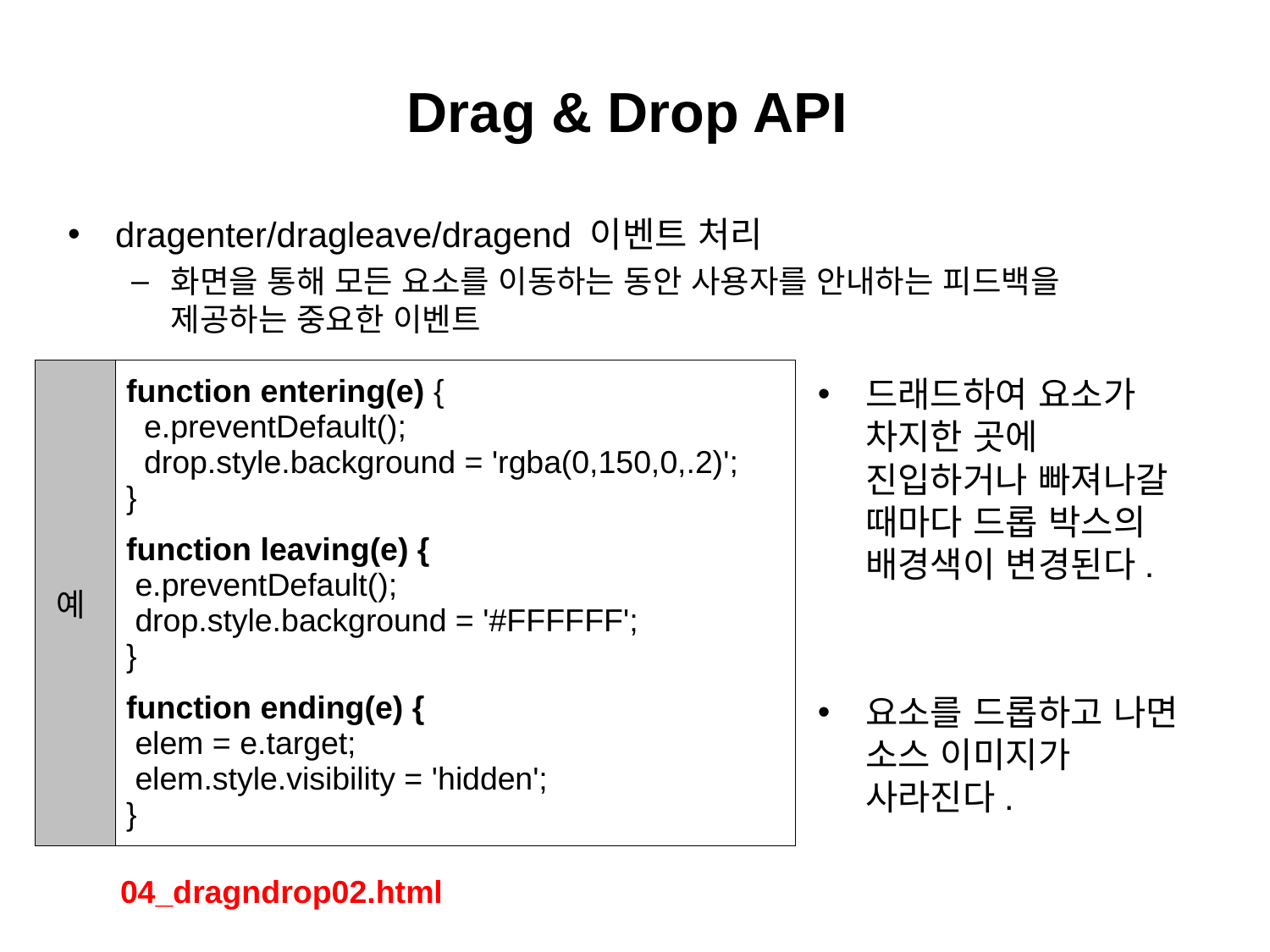

# Drag & Drop API
dragenter/dragleave/dragend 이벤트 처리
화면을 통해 모든 요소를 이동하는 동안 사용자를 안내하는 피드백을 제공하는 중요한 이벤트
| 예 | function entering(e) { e.preventDefault(); drop.style.background = 'rgba(0,150,0,.2)'; } function leaving(e) { e.preventDefault(); drop.style.background = '#FFFFFF'; } function ending(e) { elem = e.target; elem.style.visibility = 'hidden'; } |
| --- | --- |
드래드하여 요소가 차지한 곳에 진입하거나 빠져나갈 때마다 드롭 박스의 배경색이 변경된다.

요소를 드롭하고 나면 소스 이미지가 사라진다.

04_dragndrop02.html